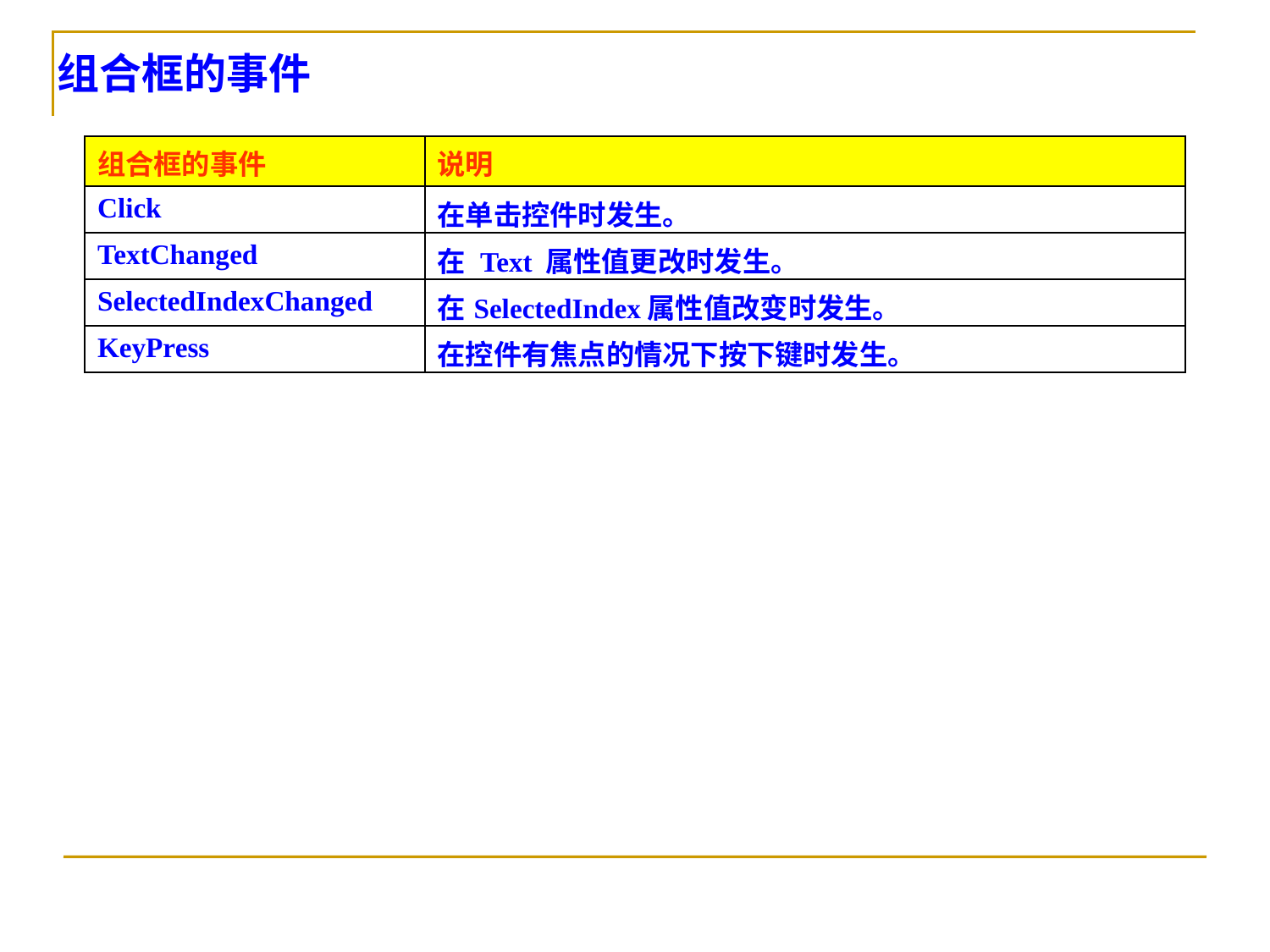

组合框的事件
| 组合框的事件 | 说明 |
| --- | --- |
| Click | 在单击控件时发生。 |
| TextChanged | 在 Text 属性值更改时发生。 |
| SelectedIndexChanged | 在SelectedIndex属性值改变时发生。 |
| KeyPress | 在控件有焦点的情况下按下键时发生。 |